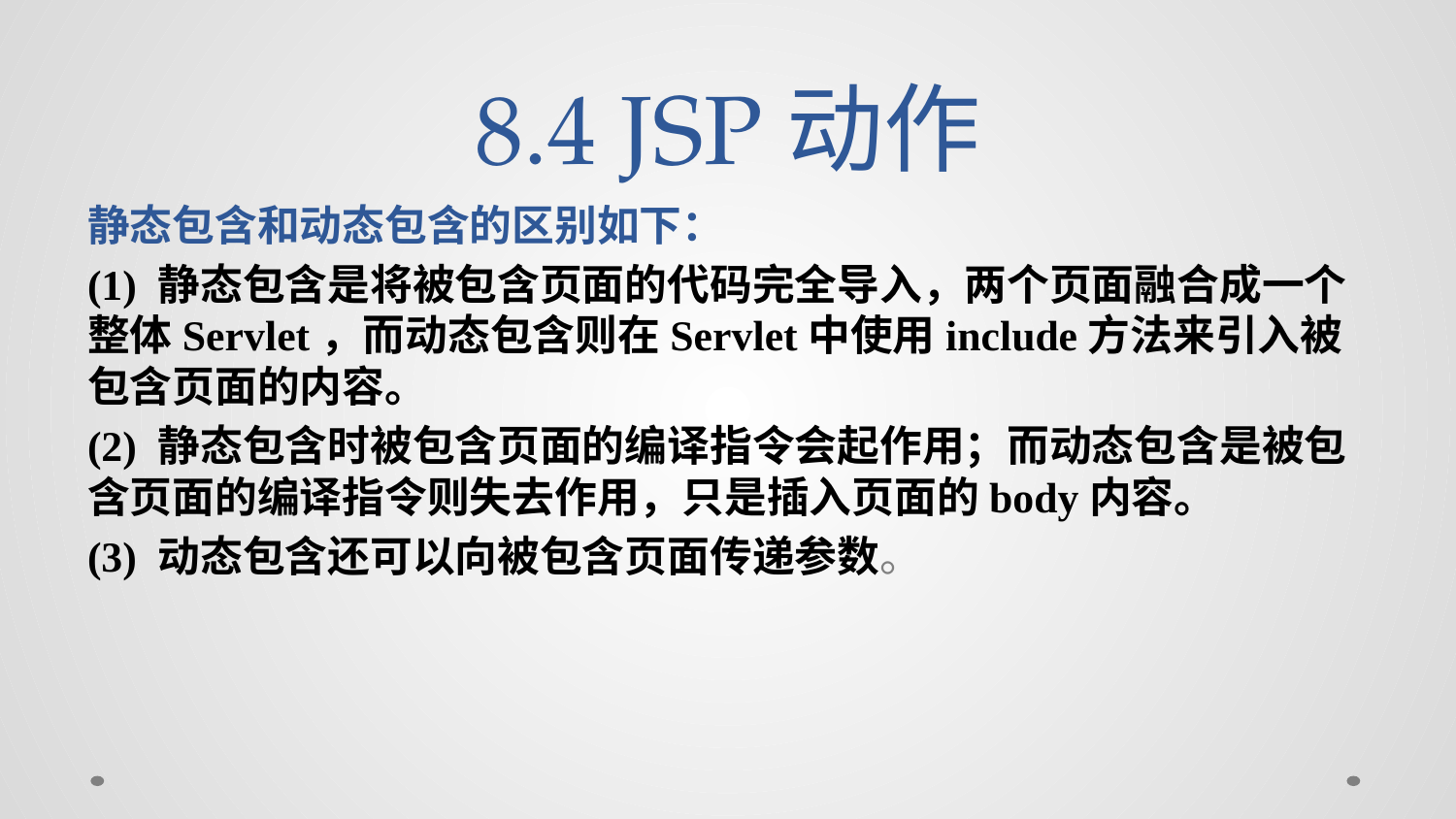

# 8.4 JSP动作
静态包含和动态包含的区别如下：
(1) 静态包含是将被包含页面的代码完全导入，两个页面融合成一个整体Servlet，而动态包含则在Servlet中使用include方法来引入被包含页面的内容。
(2) 静态包含时被包含页面的编译指令会起作用；而动态包含是被包含页面的编译指令则失去作用，只是插入页面的body内容。
(3) 动态包含还可以向被包含页面传递参数。